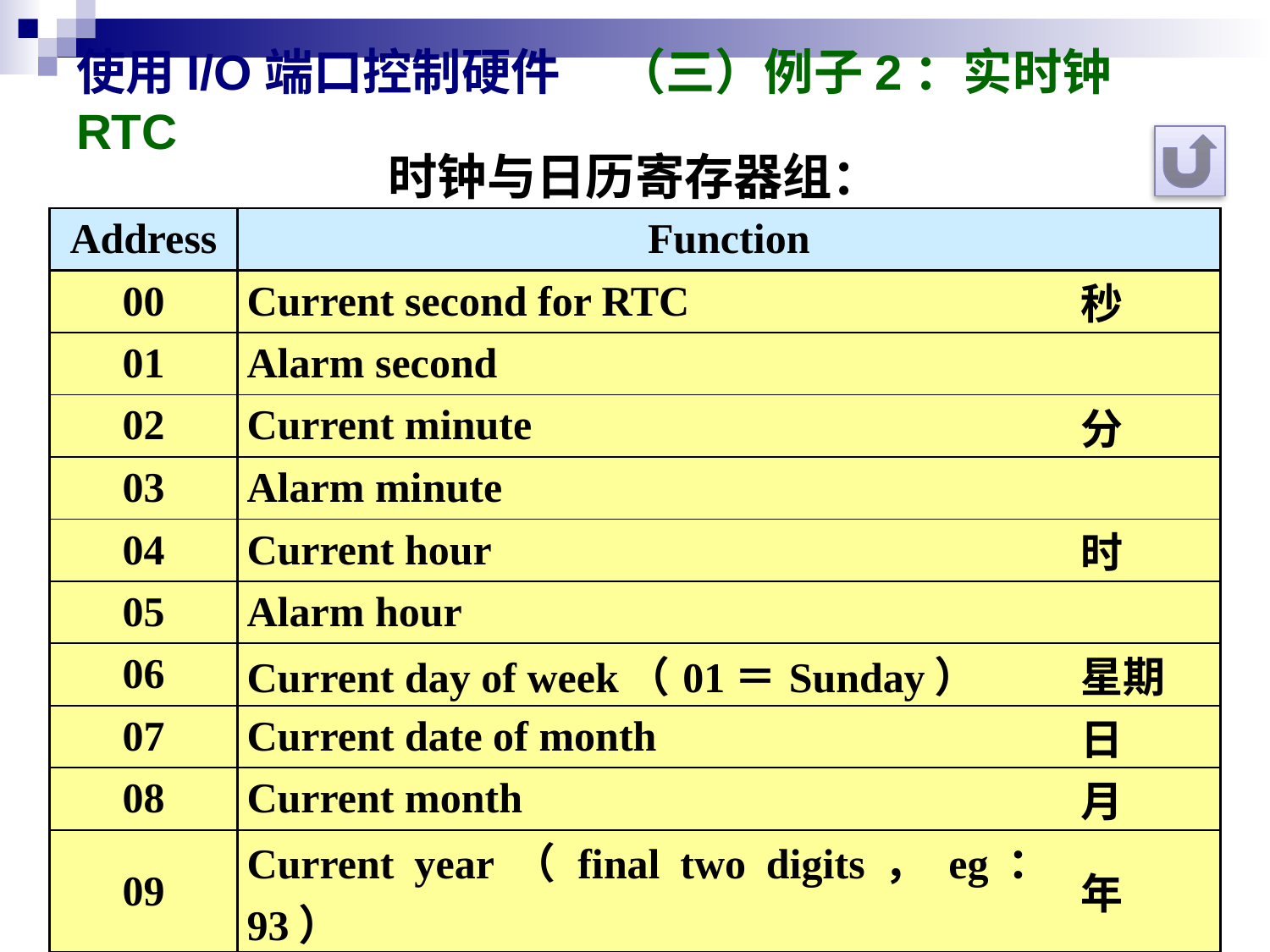

# 使用I/O端口控制硬件     （三）例子2：实时钟 RTC

时钟与日历寄存器组：
| Address | Function |  |
| --- | --- | --- |
| 00 | Current second for RTC | 秒 |
| 01 | Alarm second |  |
| 02 | Current minute | 分 |
| 03 | Alarm minute |  |
| 04 | Current hour | 时 |
| 05 | Alarm hour |  |
| 06 | Current day of week（01＝Sunday） | 星期 |
| 07 | Current date of month | 日 |
| 08 | Current month | 月 |
| 09 | Current year（final two digits，eg：93） | 年 |
122